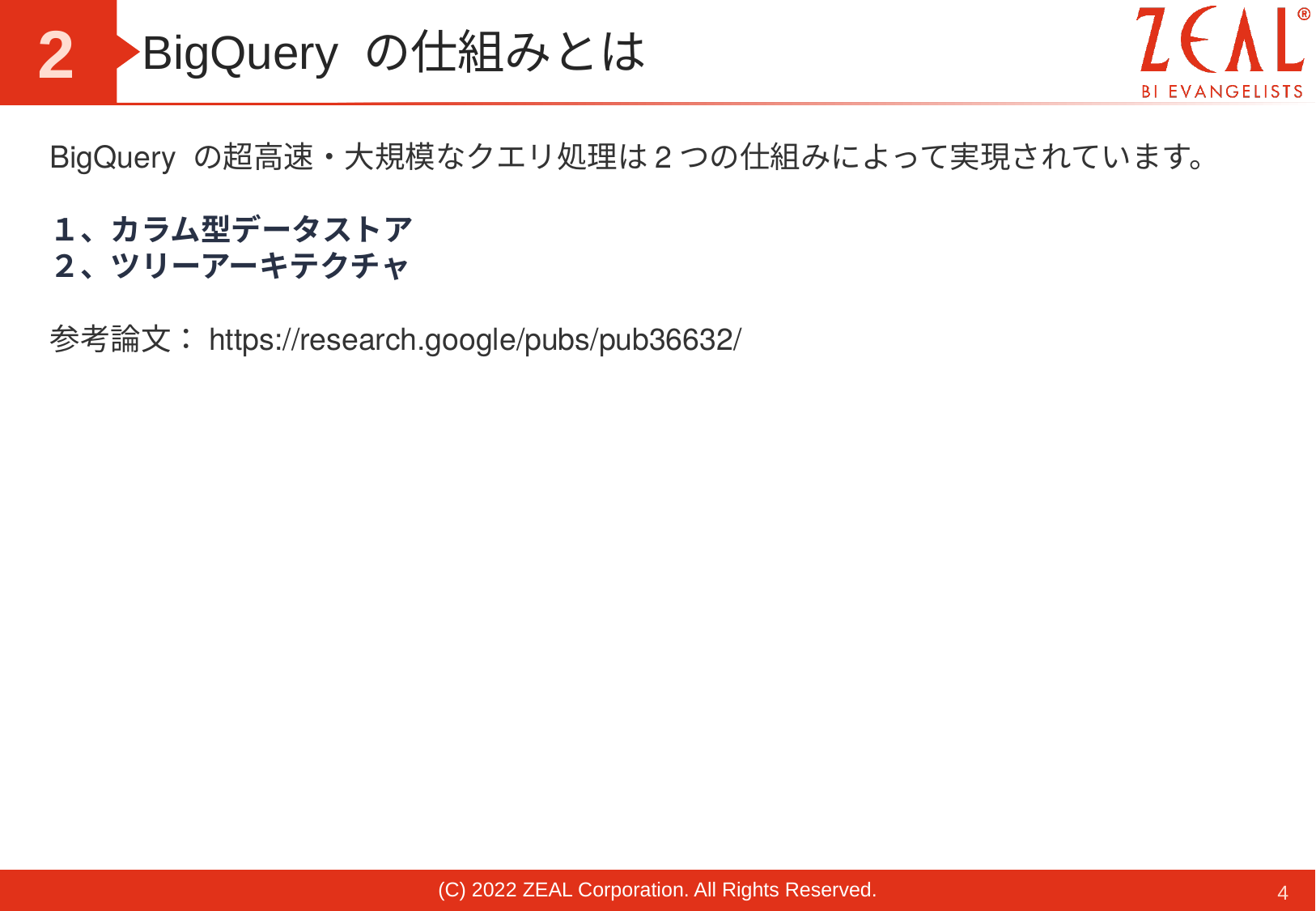

2
# BigQuery の仕組みとは
BigQuery の超高速・大規模なクエリ処理は2つの仕組みによって実現されています。

１、カラム型データストア
２、ツリーアーキテクチャ

参考論文：https://research.google/pubs/pub36632/